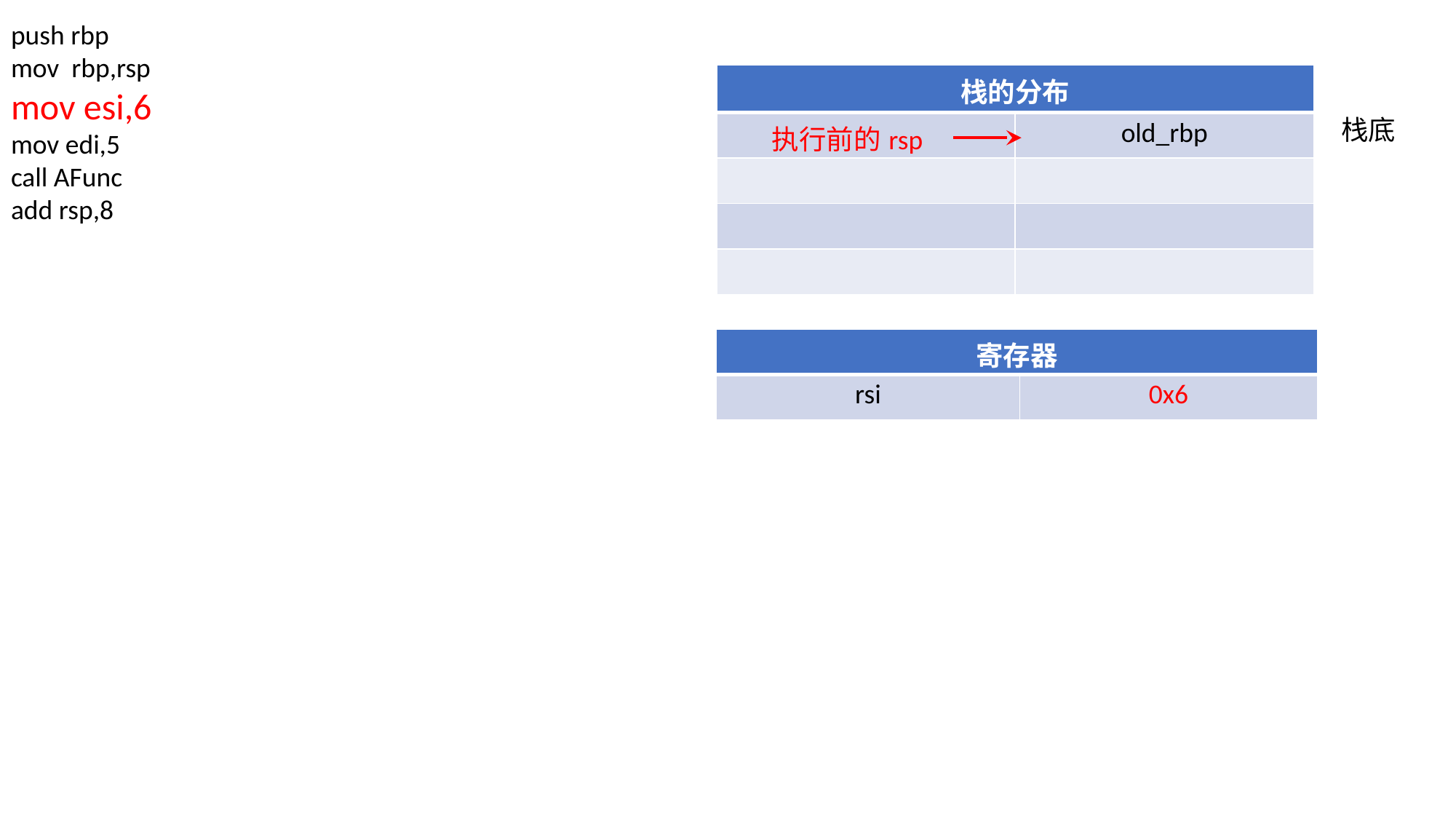

push rbp
mov  rbp,rsp
mov esi,6
mov edi,5
call AFunc
add rsp,8

| 栈的分布 |  |
| --- | --- |
| 执行前的rsp | old\_rbp |
|  |  |
|  |  |
|  |  |
栈底
| 寄存器 |  |
| --- | --- |
| rsi | 0x6 |